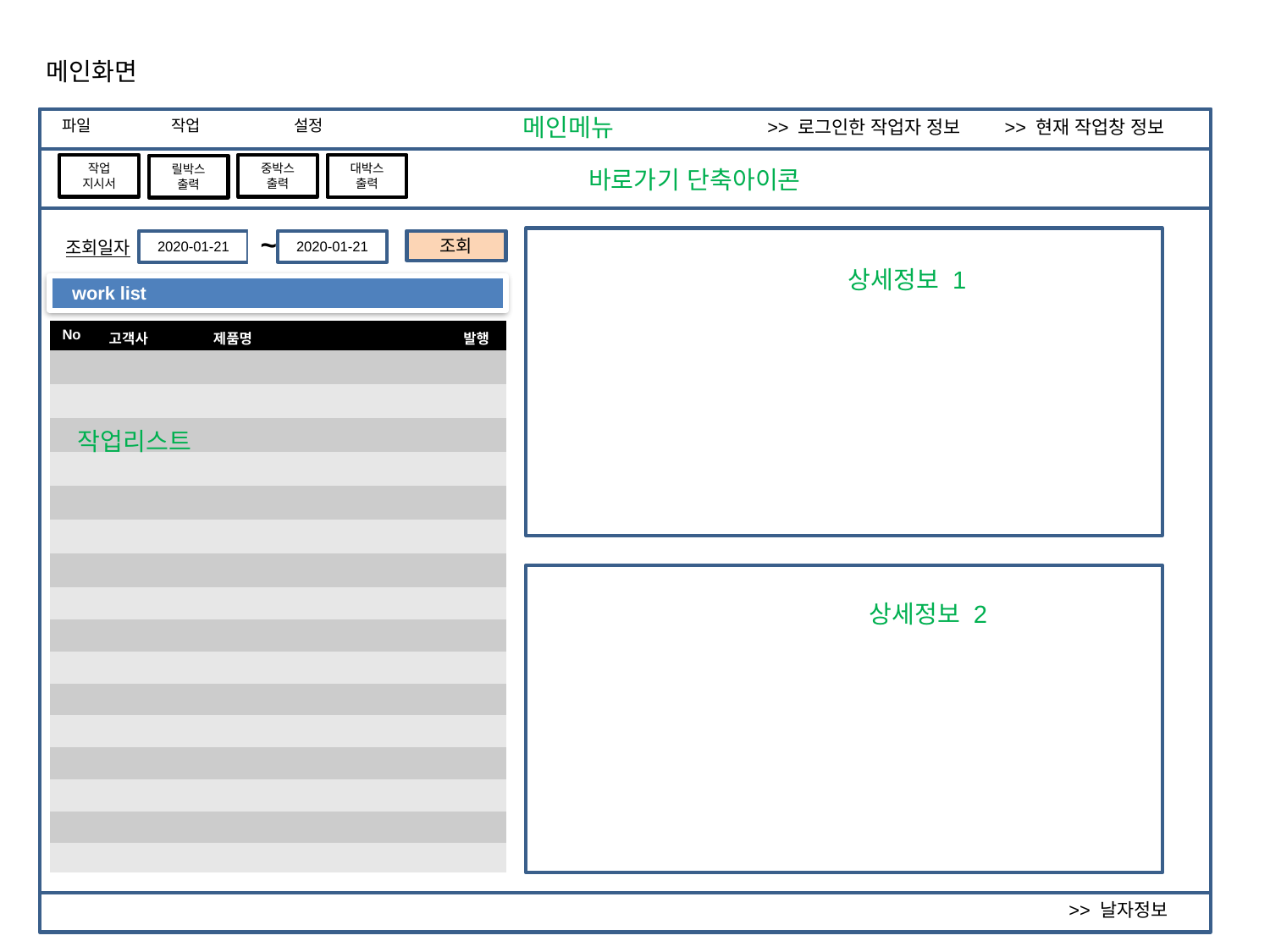

메인화면
메인메뉴

파일                  작업                     설정
>> 로그인한 작업자 정보
>> 현재 작업창 정보

작업
지시서
중박스
출력
대박스
출력
릴박스
출력
바로가기 단축아이콘
~

조회일자
2020-01-21
2020-01-21
조회
상세정보 1
  work list
| No | 고객사 | 제품명 |  | 발행 |
| --- | --- | --- | --- | --- |
|  |  |  |  |  |
|  |  |  |  |  |
|  |  |  |  |  |
|  |  |  |  |  |
|  |  |  |  |  |
|  |  |  |  |  |
|  |  |  |  |  |
|  |  |  |  |  |
|  |  |  |  |  |
|  |  |  |  |  |
|  |  |  |  |  |
|  |  |  |  |  |
|  |  |  |  |  |
|  |  |  |  |  |
|  |  |  |  |  |
|  |  |  |  |  |
작업리스트

상세정보 2

>> 날자정보